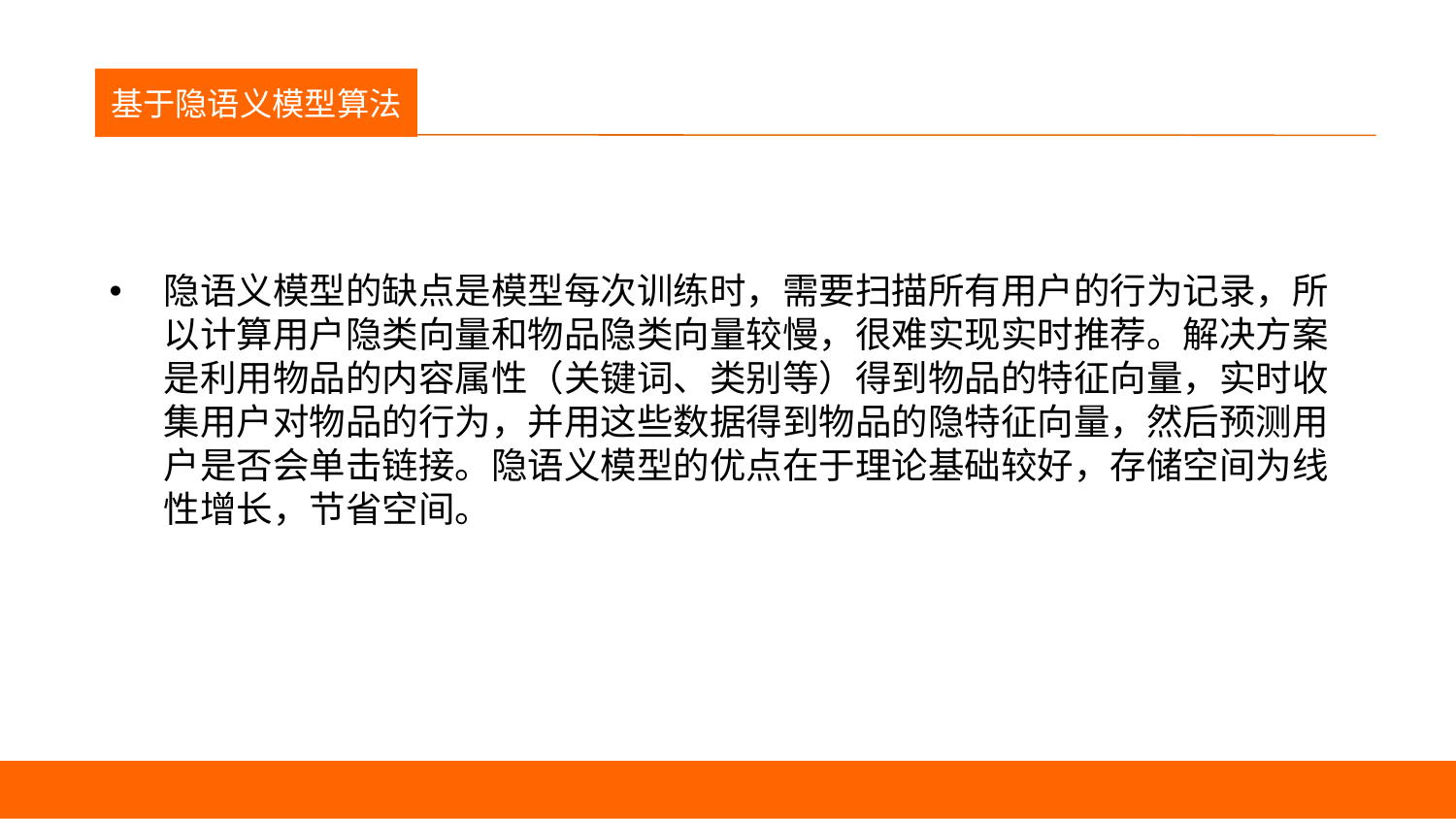

议程
基于隐语义模型算法

隐语义模型的缺点是模型每次训练时，需要扫描所有用户的行为记录，所以计算用户隐类向量和物品隐类向量较慢，很难实现实时推荐。解决方案是利用物品的内容属性（关键词、类别等）得到物品的特征向量，实时收集用户对物品的行为，并用这些数据得到物品的隐特征向量，然后预测用户是否会单击链接。隐语义模型的优点在于理论基础较好，存储空间为线性增长，节省空间。